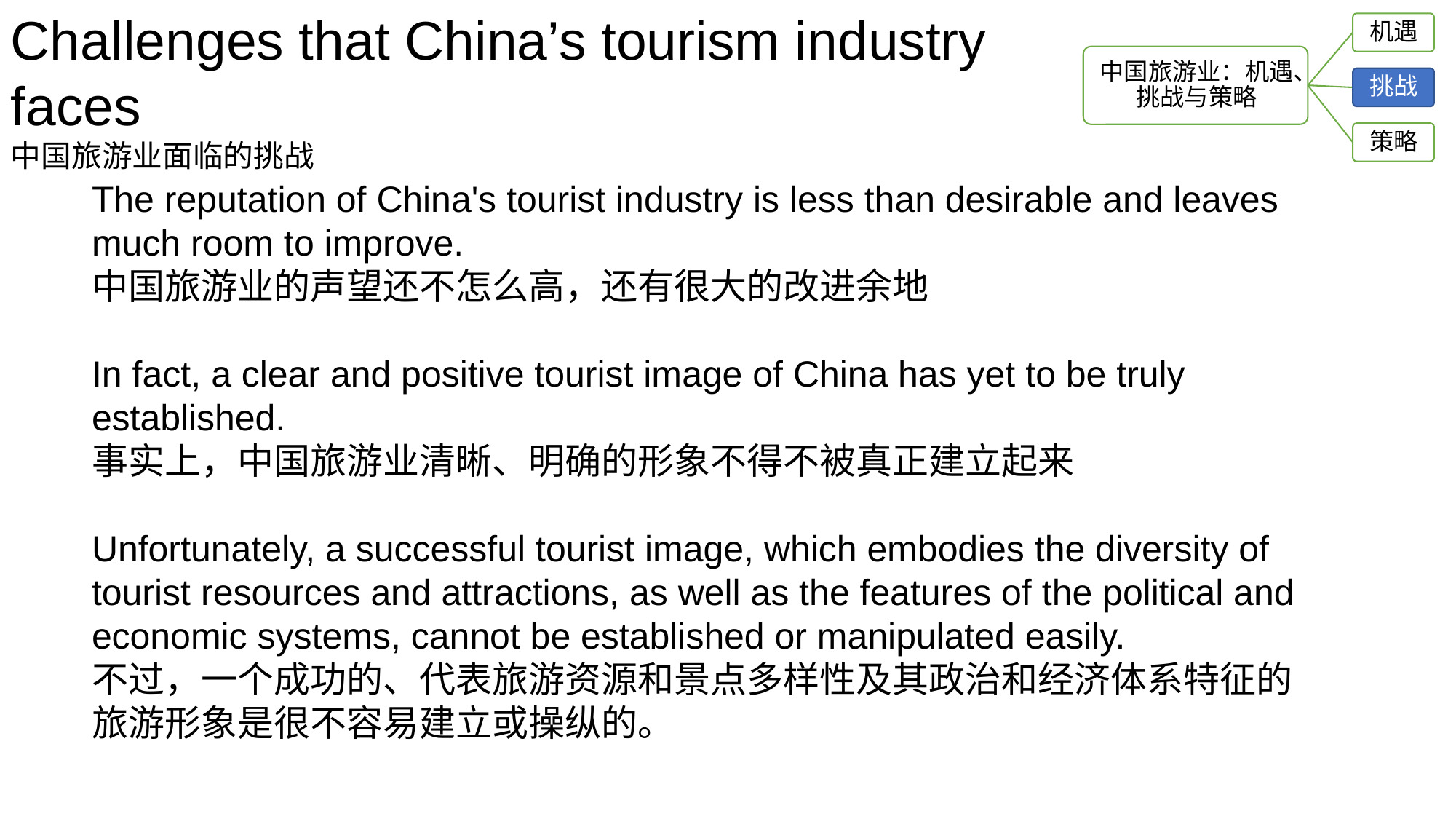

Challenges that China’s tourism industry faces
中国旅游业面临的挑战
中国旅游业：机遇、挑战与策略

机遇

挑战

策略
The reputation of China's tourist industry is less than desirable and leaves much room to improve.
中国旅游业的声望还不怎么高，还有很大的改进余地

In fact, a clear and positive tourist image of China has yet to be truly established.
事实上，中国旅游业清晰、明确的形象不得不被真正建立起来

Unfortunately, a successful tourist image, which embodies the diversity of tourist resources and attractions, as well as the features of the political and economic systems, cannot be established or manipulated easily.
不过，一个成功的、代表旅游资源和景点多样性及其政治和经济体系特征的旅游形象是很不容易建立或操纵的。